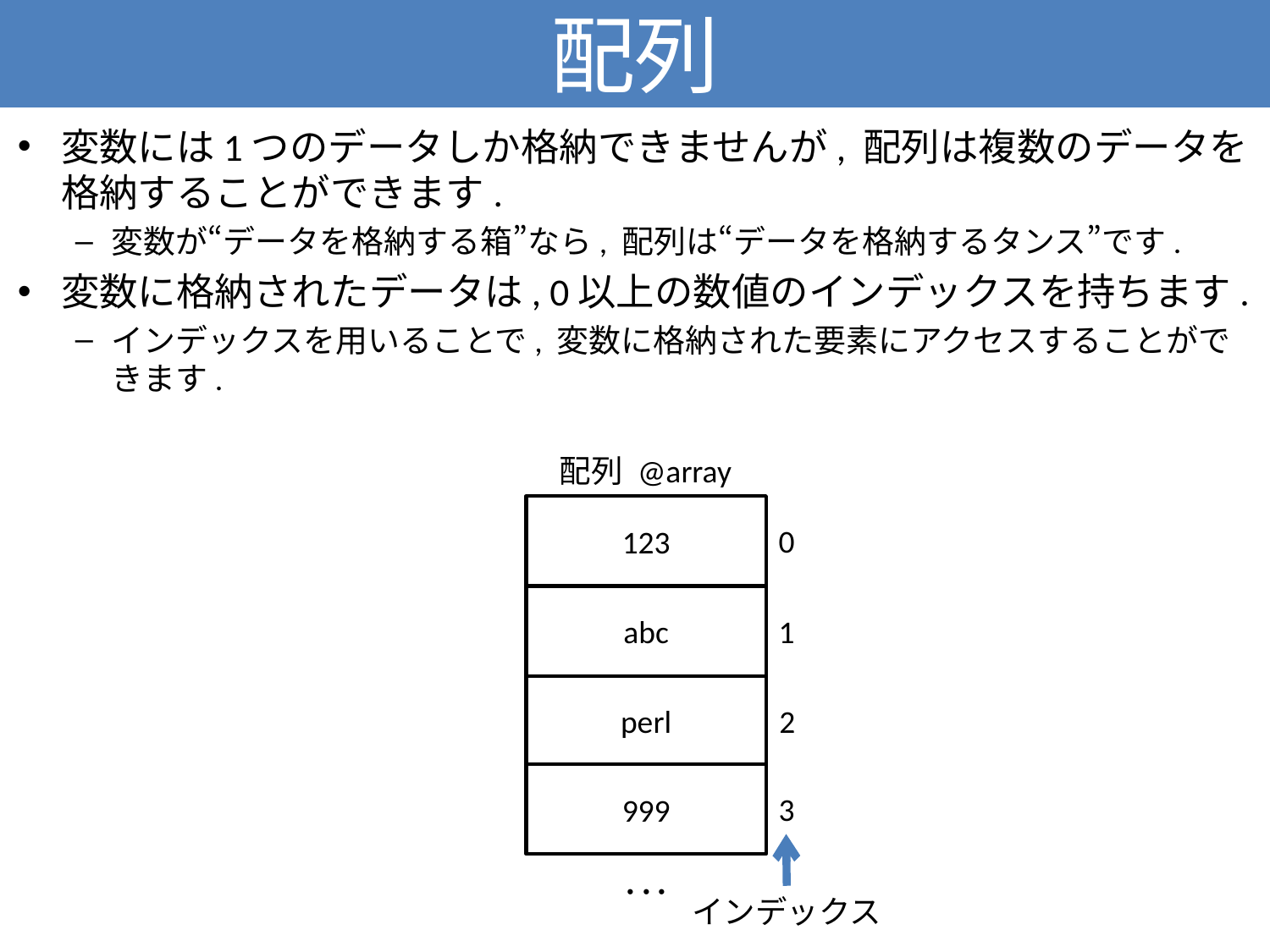

配列
変数には1つのデータしか格納できませんが, 配列は複数のデータを格納することができます.
変数が“データを格納する箱”なら, 配列は“データを格納するタンス”です.
変数に格納されたデータは, 0以上の数値のインデックスを持ちます.
インデックスを用いることで, 変数に格納された要素にアクセスすることができます.
配列 @array
123
0
abc
1
perl
2
999
3
･･･
インデックス